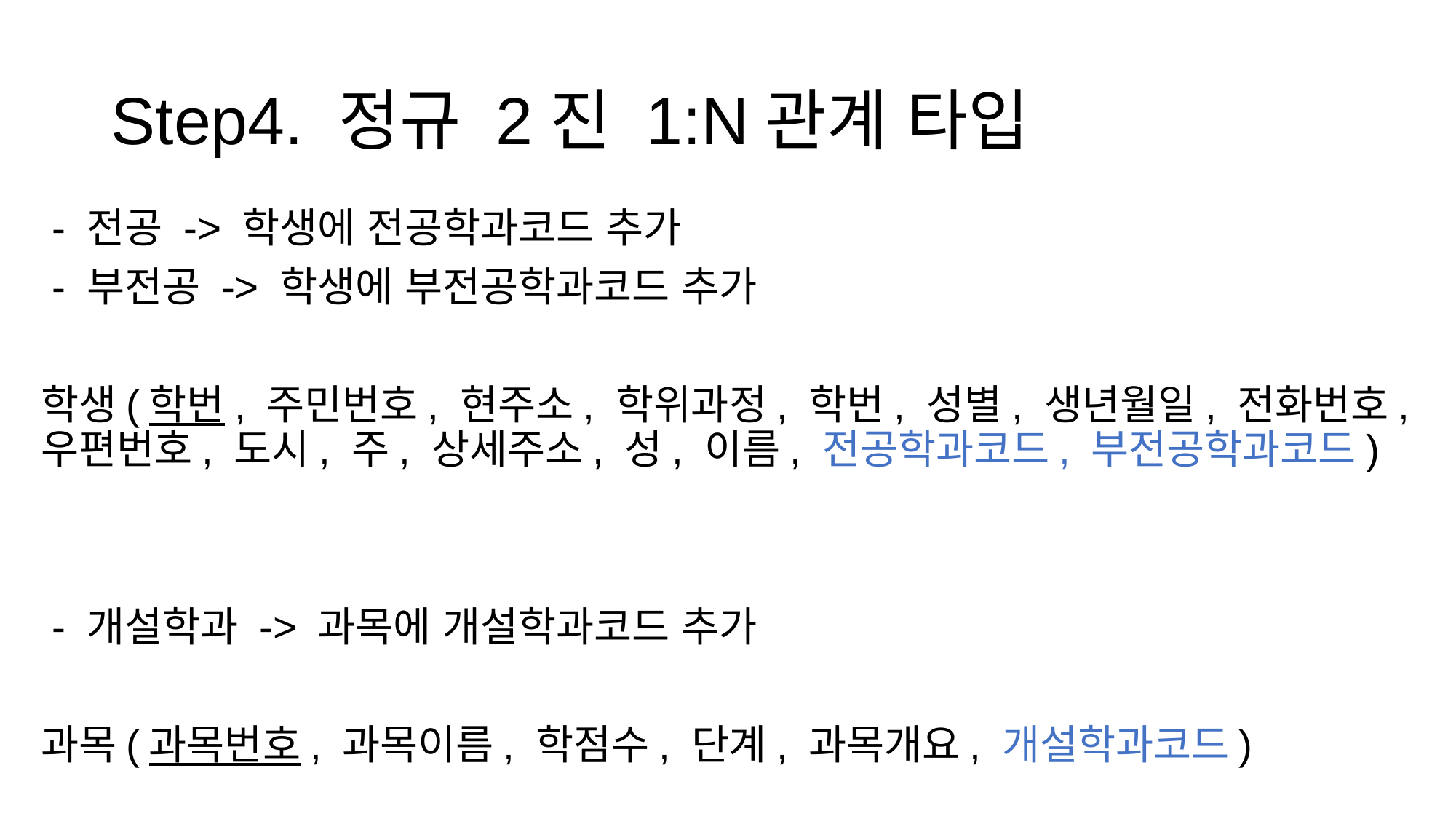

# Step4. 정규 2진 1:N관계 타입
 - 전공 -> 학생에 전공학과코드 추가
 - 부전공 -> 학생에 부전공학과코드 추가

학생(학번, 주민번호, 현주소, 학위과정, 학번, 성별, 생년월일, 전화번호, 우편번호, 도시, 주, 상세주소, 성, 이름, 전공학과코드, 부전공학과코드)

 - 개설학과 -> 과목에 개설학과코드 추가

과목(과목번호, 과목이름, 학점수, 단계, 과목개요, 개설학과코드)